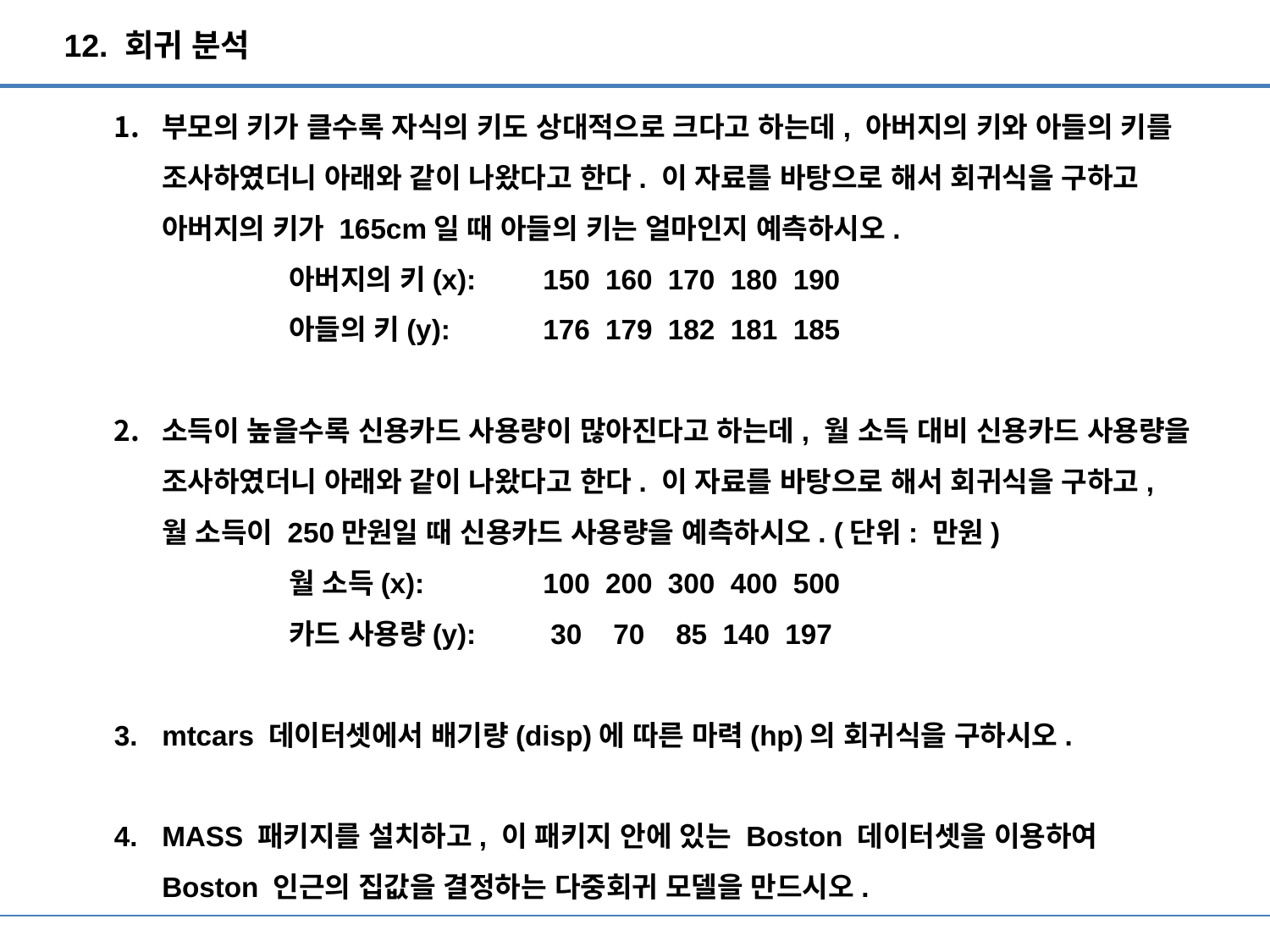

12. 회귀 분석
부모의 키가 클수록 자식의 키도 상대적으로 크다고 하는데, 아버지의 키와 아들의 키를
조사하였더니 아래와 같이 나왔다고 한다. 이 자료를 바탕으로 해서 회귀식을 구하고
아버지의 키가 165cm일 때 아들의 키는 얼마인지 예측하시오.
	아버지의 키(x):	150  160  170  180  190
	아들의 키(y):	176  179  182  181  185

소득이 높을수록 신용카드 사용량이 많아진다고 하는데, 월 소득 대비 신용카드 사용량을
조사하였더니 아래와 같이 나왔다고 한다. 이 자료를 바탕으로 해서 회귀식을 구하고,
월 소득이 250만원일 때 신용카드 사용량을 예측하시오. (단위: 만원)
	월 소득(x):	100  200  300  400  500
	카드 사용량(y):	 30    70    85  140  197

mtcars 데이터셋에서 배기량(disp)에 따른 마력(hp)의 회귀식을 구하시오.

MASS 패키지를 설치하고, 이 패키지 안에 있는 Boston 데이터셋을 이용하여
Boston 인근의 집값을 결정하는 다중회귀 모델을 만드시오.